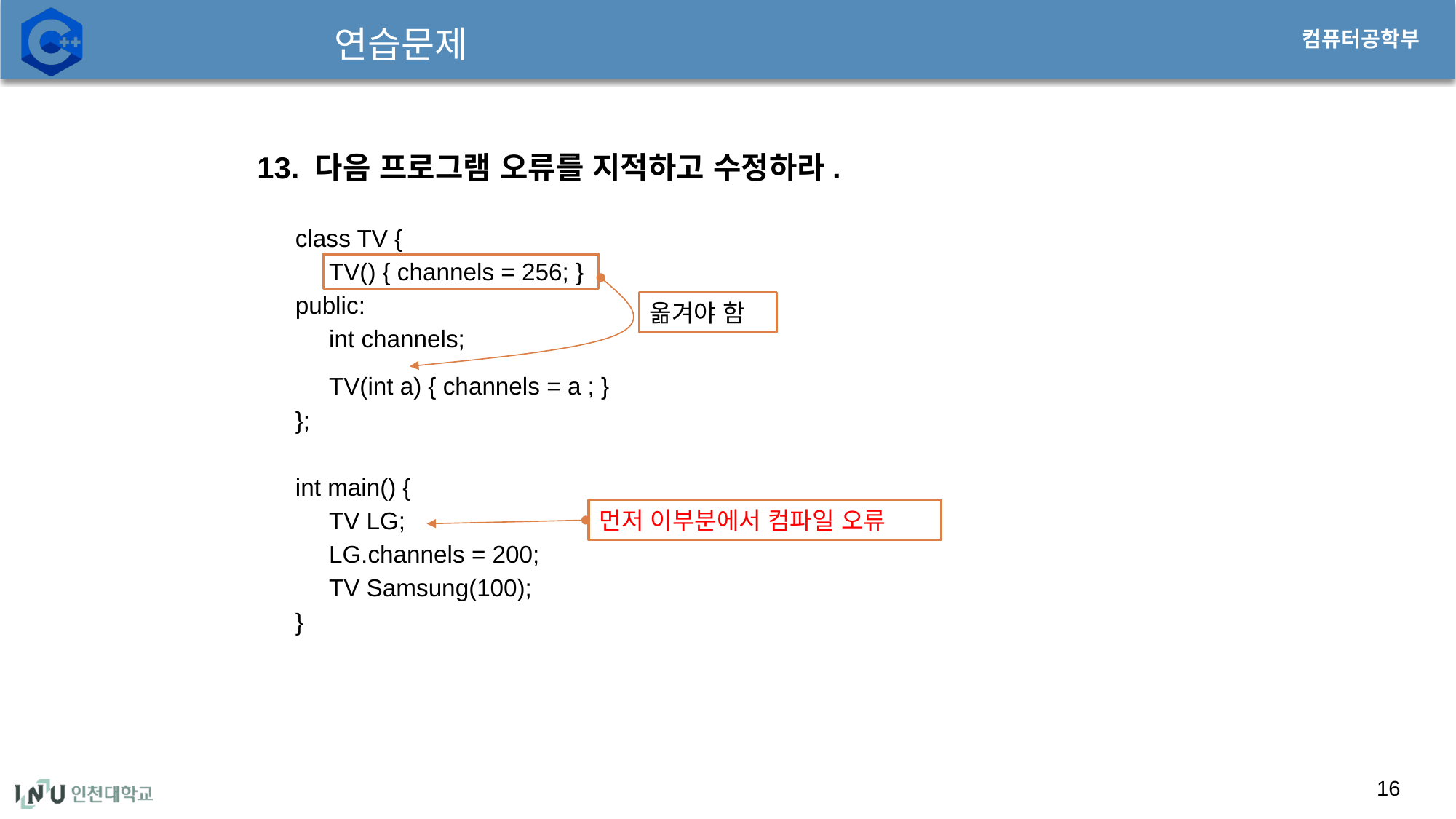

# 연습문제
13. 다음 프로그램 오류를 지적하고 수정하라.

class TV {
     TV() { channels = 256; }
public:
     int channels;
     TV(int a) { channels = a ; }
};

int main() {
     TV LG;
     LG.channels = 200;
     TV Samsung(100);
}

옮겨야 함
먼저 이부분에서 컴파일 오류